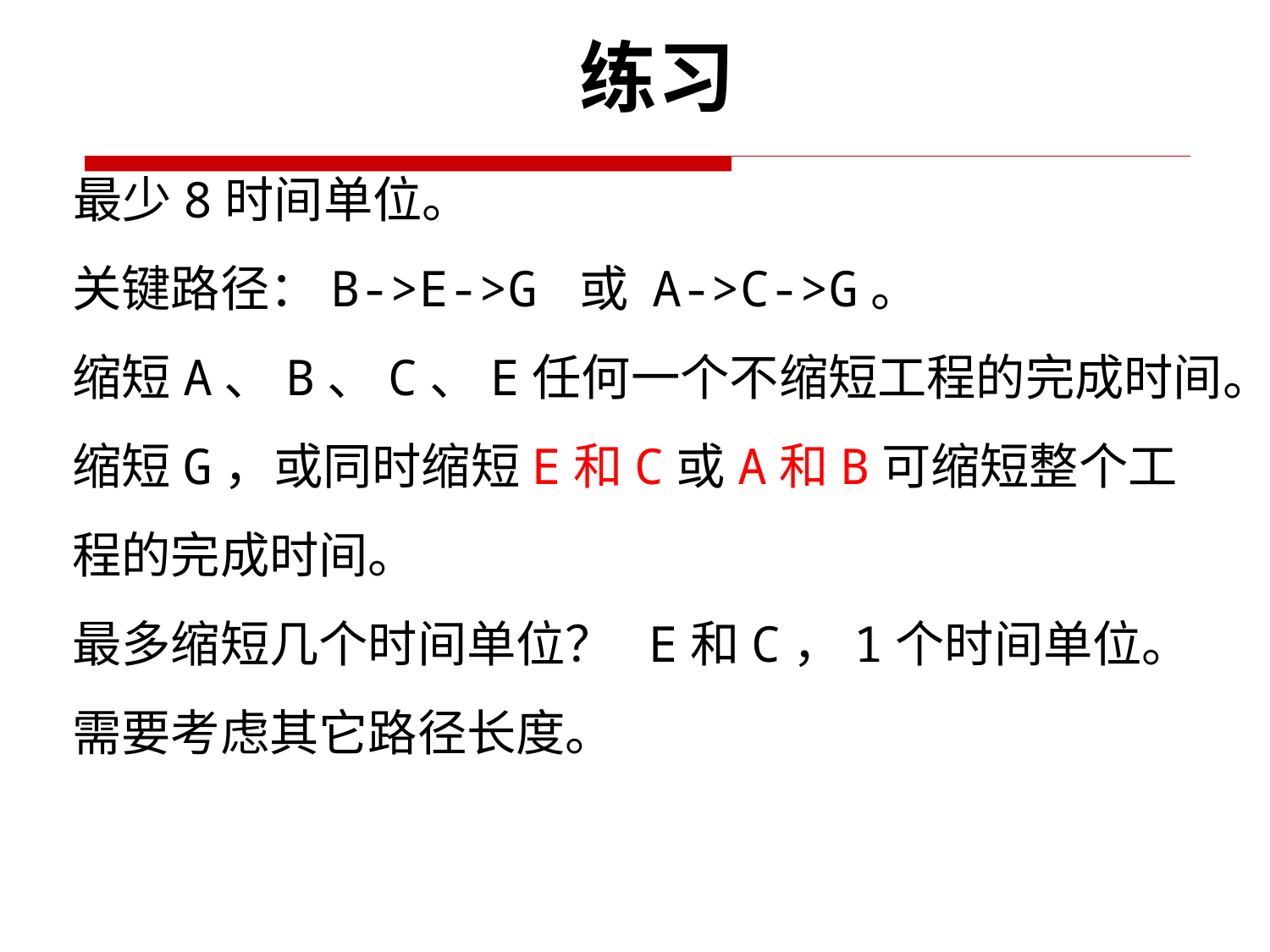

练习
    最少8时间单位。
    关键路径：B->E->G 或 A->C->G。
    缩短A、B、C、E任何一个不缩短工程的完成时间。
    缩短G，或同时缩短E和C或A和B可缩短整个工
    程的完成时间。
    最多缩短几个时间单位？  E和C，1个时间单位。
    需要考虑其它路径长度。